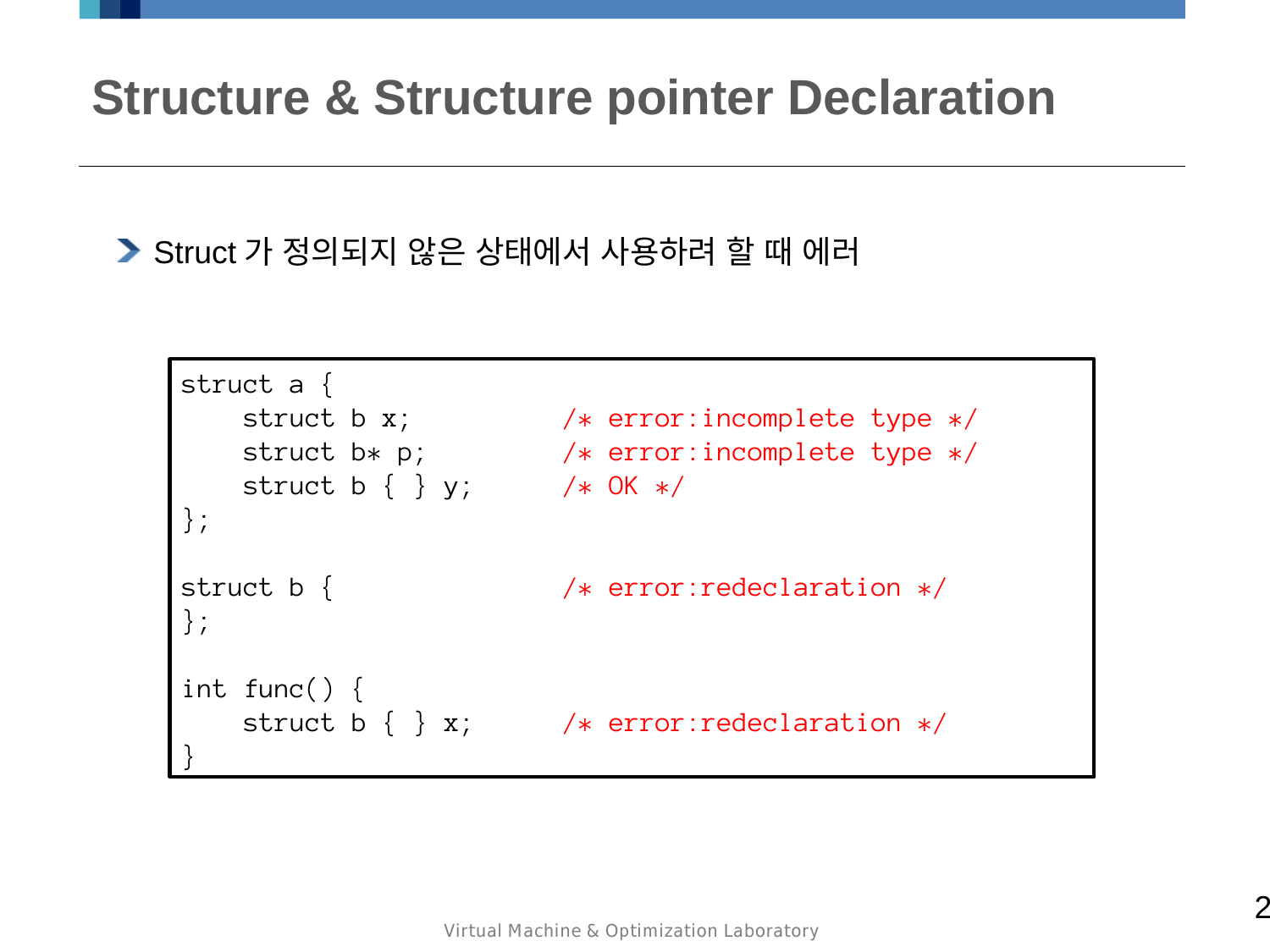

# Structure & Structure pointer Declaration
Struct가 정의되지 않은 상태에서 사용하려 할 때 에러
struct a {
    struct b x;		/* error:incomplete type */
    struct b* p;		/* error:incomplete type */
    struct b { } y;	/* OK */
};

struct b {		/* error:redeclaration */
};

int func() {
    struct b { } x;	/* error:redeclaration */
}